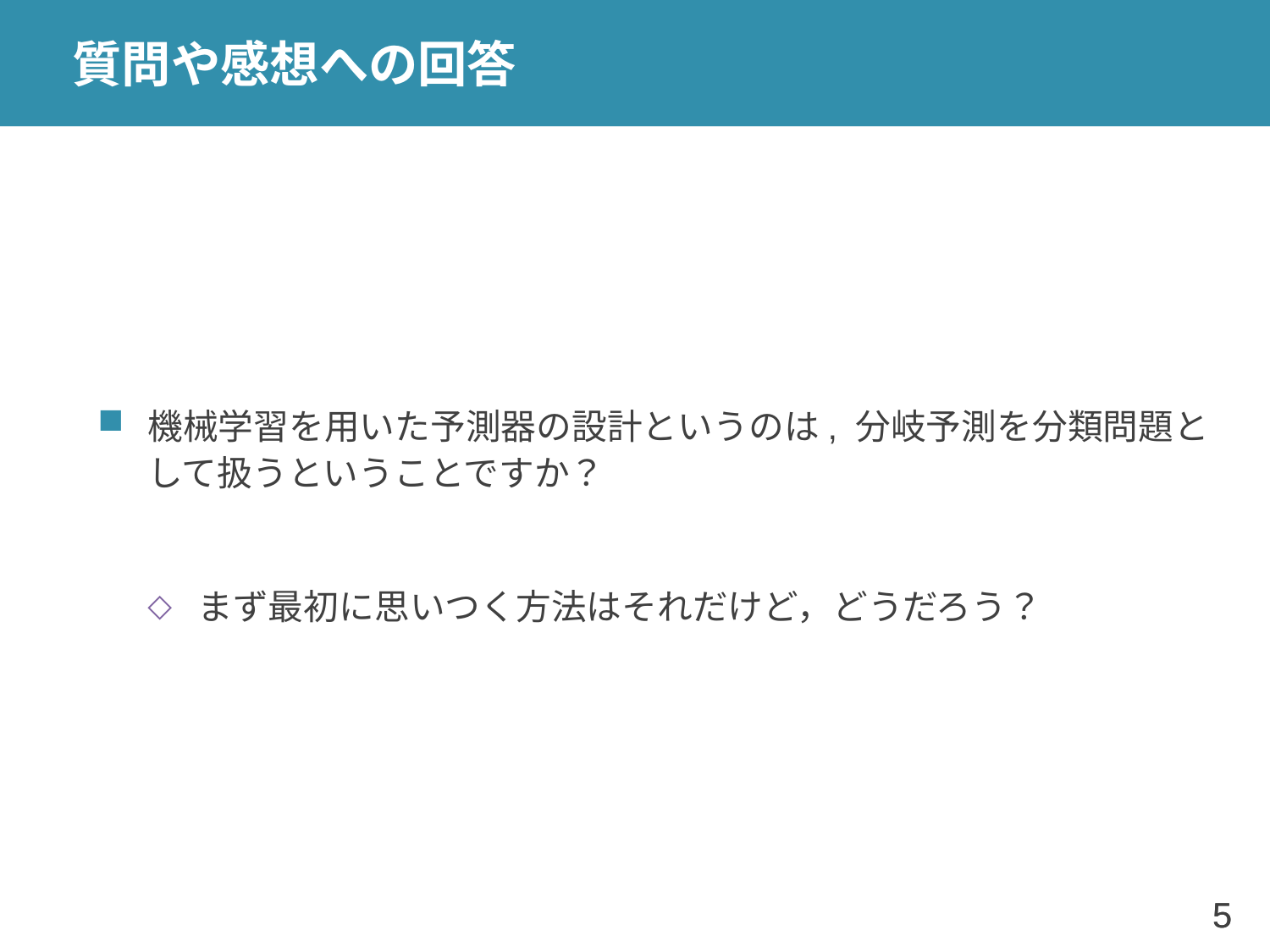

# 質問や感想への回答
機械学習を用いた予測器の設計というのは, 分岐予測を分類問題として扱うということですか？

まず最初に思いつく方法はそれだけど，どうだろう？